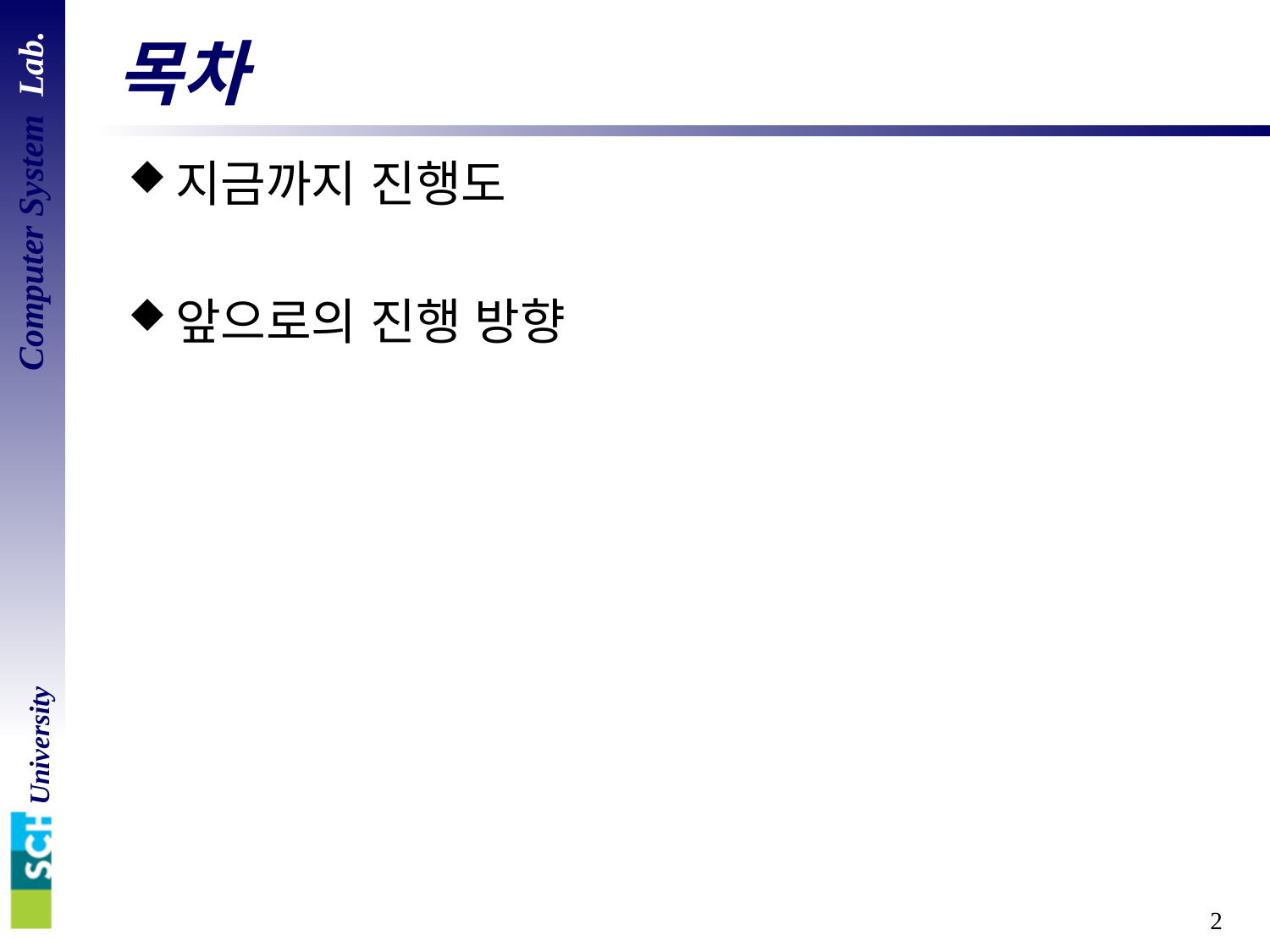

# 목차
지금까지 진행도

앞으로의 진행 방향